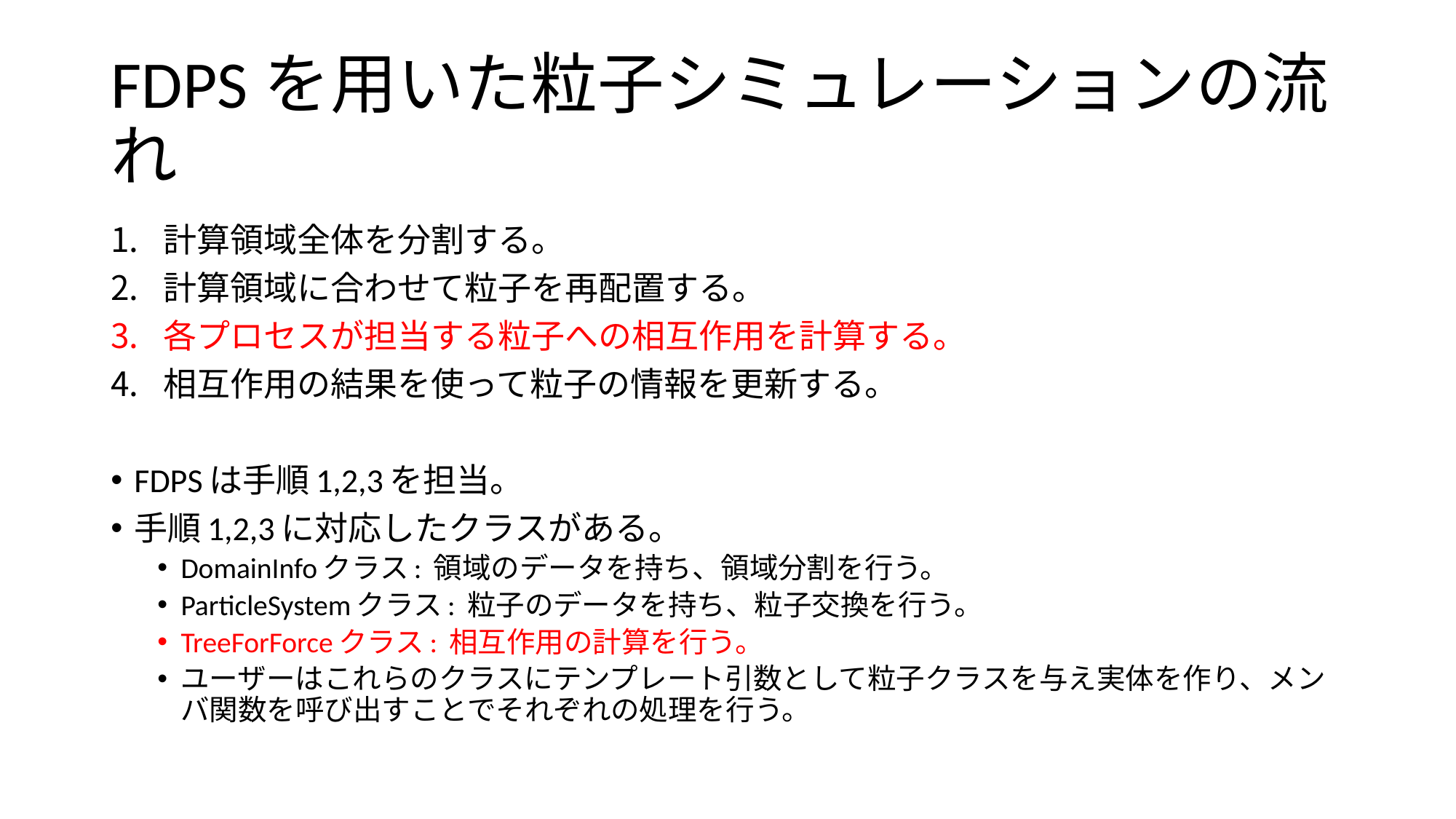

# FDPSを用いた粒子シミュレーションの流れ
計算領域全体を分割する。
計算領域に合わせて粒子を再配置する。
各プロセスが担当する粒子への相互作用を計算する。
相互作用の結果を使って粒子の情報を更新する。

FDPSは手順1,2,3を担当。
手順1,2,3に対応したクラスがある。
DomainInfoクラス: 領域のデータを持ち、領域分割を行う。
ParticleSystemクラス: 粒子のデータを持ち、粒子交換を行う。
TreeForForceクラス: 相互作用の計算を行う。
ユーザーはこれらのクラスにテンプレート引数として粒子クラスを与え実体を作り、メンバ関数を呼び出すことでそれぞれの処理を行う。